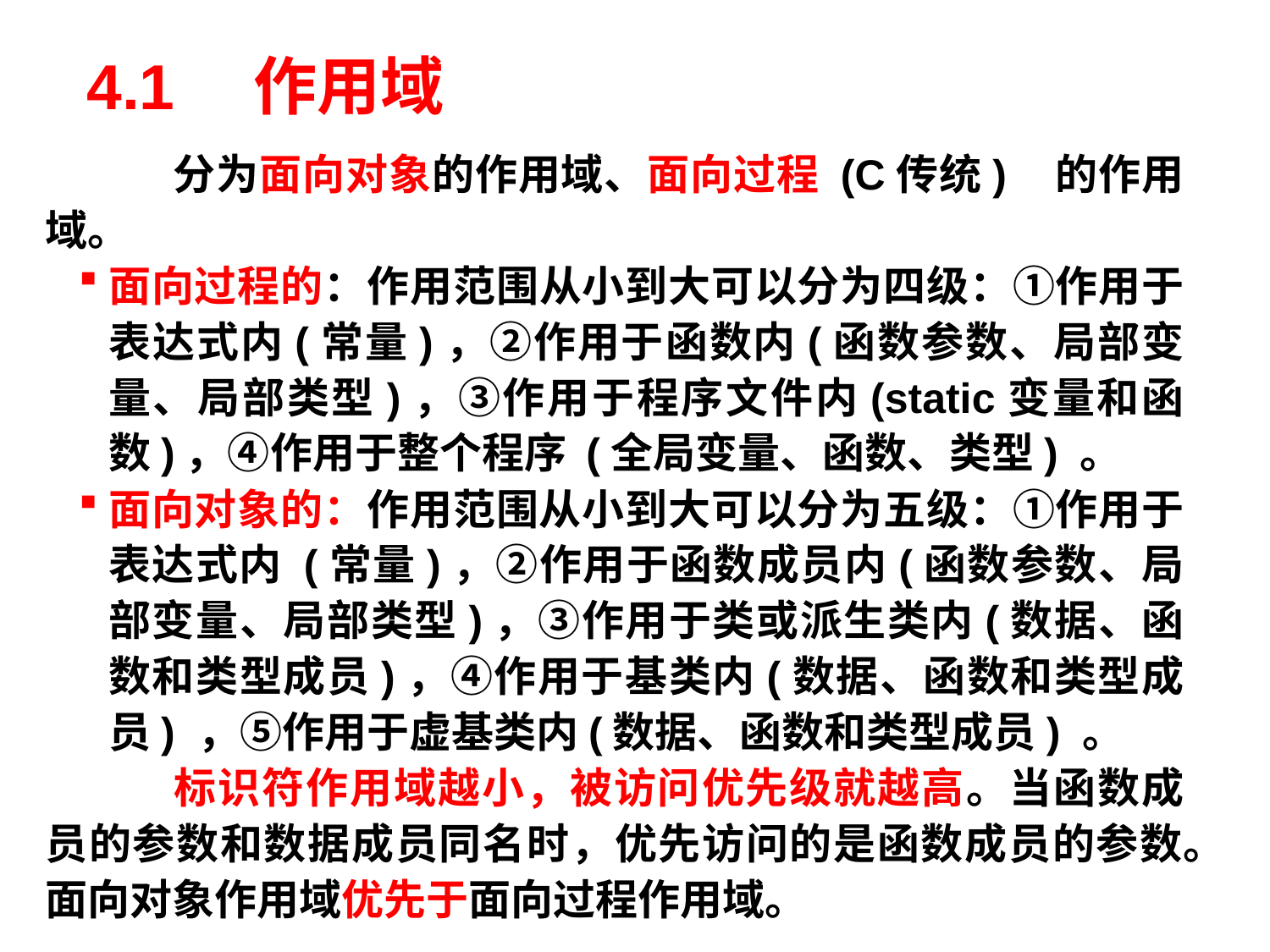

# 4.1　作用域
	分为面向对象的作用域、面向过程 (C传统)   的作用域。
面向过程的：作用范围从小到大可以分为四级：①作用于表达式内(常量)，②作用于函数内(函数参数、局部变量、局部类型)，③作用于程序文件内(static变量和函数)，④作用于整个程序 (全局变量、函数、类型) 。
面向对象的：作用范围从小到大可以分为五级：①作用于表达式内 (常量)，②作用于函数成员内(函数参数、局部变量、局部类型)，③作用于类或派生类内(数据、函数和类型成员)，④作用于基类内(数据、函数和类型成员) ，⑤作用于虚基类内(数据、函数和类型成员) 。
	标识符作用域越小，被访问优先级就越高。当函数成员的参数和数据成员同名时，优先访问的是函数成员的参数。面向对象作用域优先于面向过程作用域。